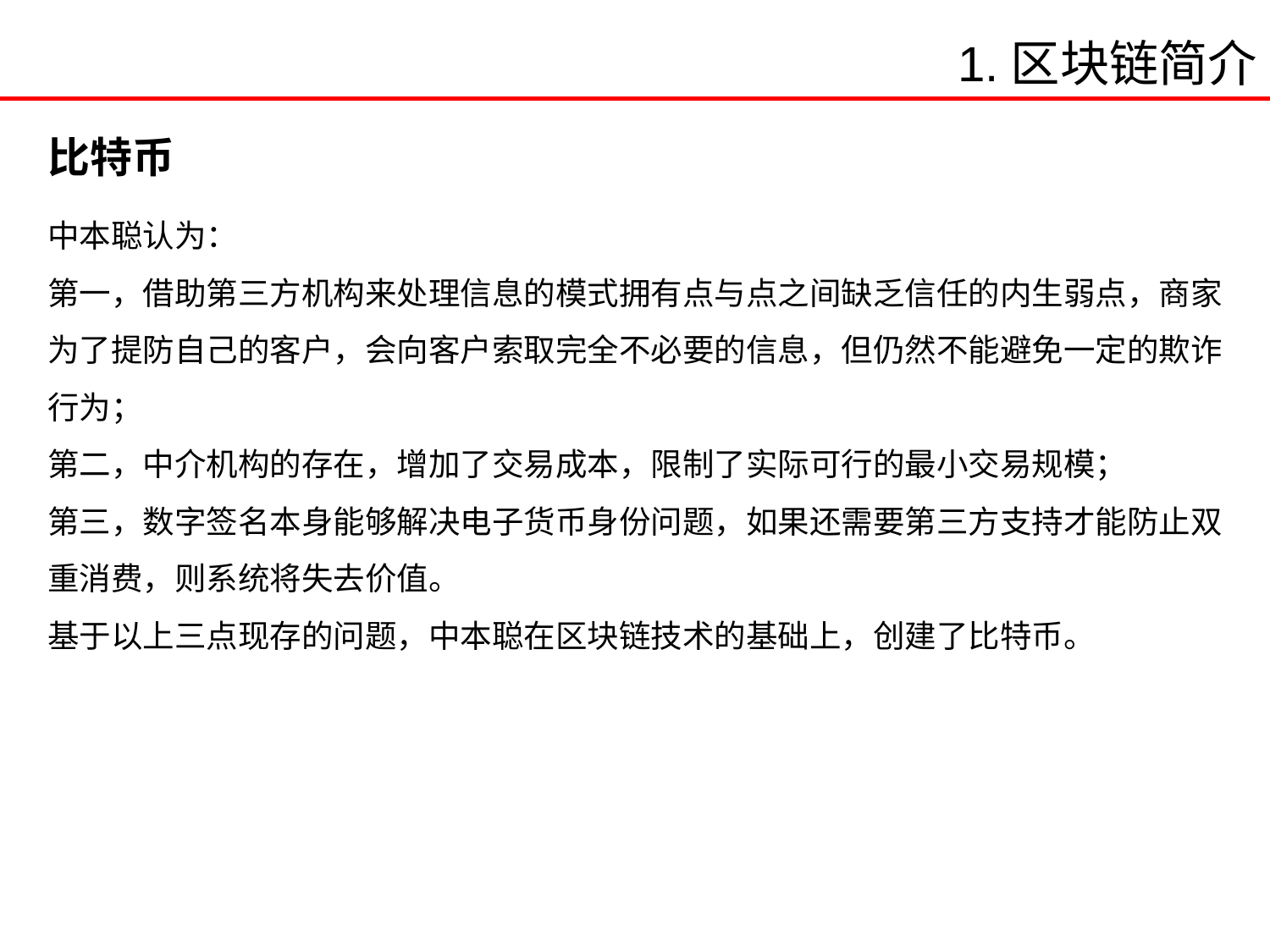

1.区块链简介
比特币
中本聪认为：
第一，借助第三方机构来处理信息的模式拥有点与点之间缺乏信任的内生弱点，商家为了提防自己的客户，会向客户索取完全不必要的信息，但仍然不能避免一定的欺诈行为；
第二，中介机构的存在，增加了交易成本，限制了实际可行的最小交易规模；
第三，数字签名本身能够解决电子货币身份问题，如果还需要第三方支持才能防止双重消费，则系统将失去价值。
基于以上三点现存的问题，中本聪在区块链技术的基础上，创建了比特币。